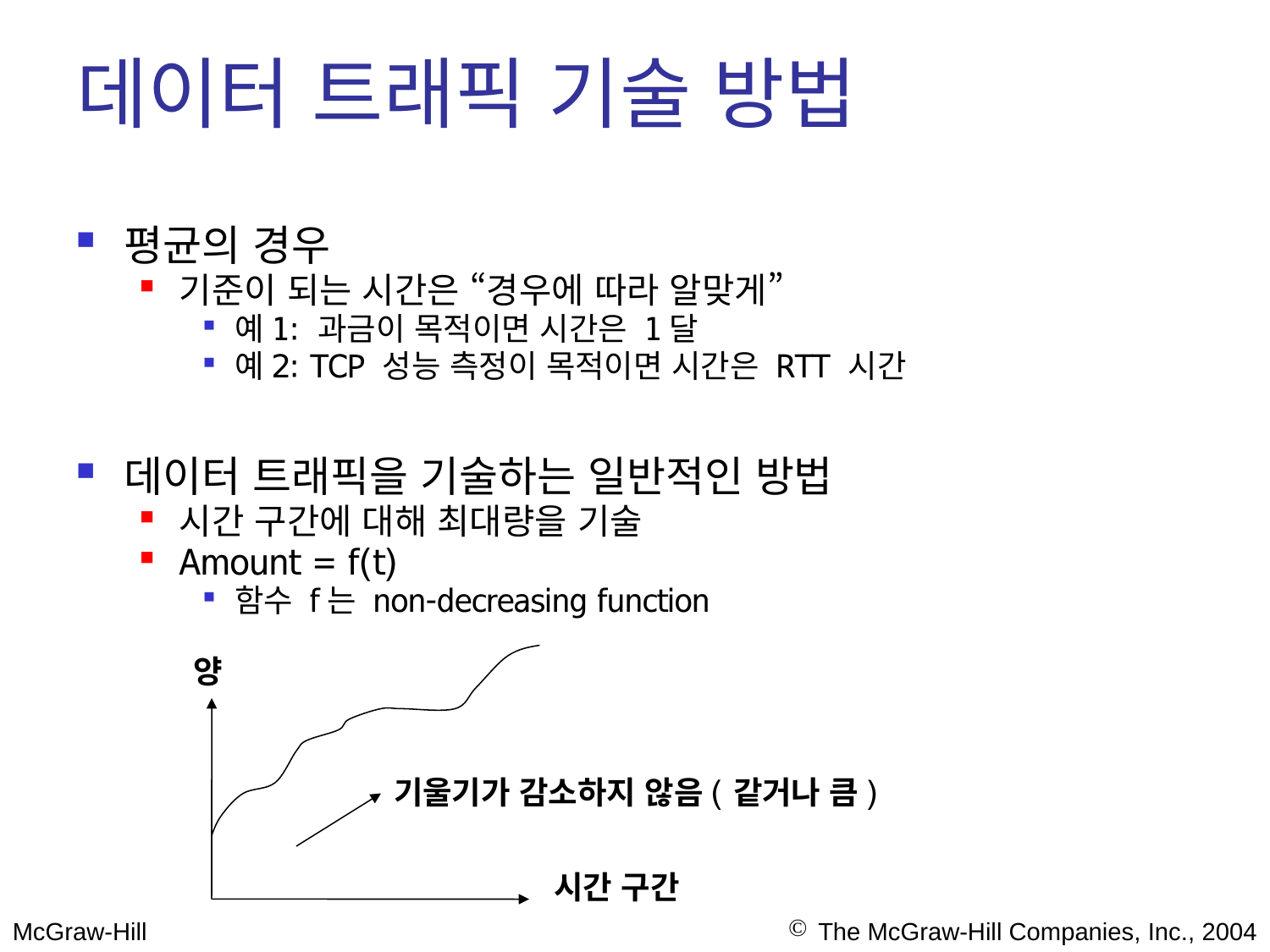

# 데이터 트래픽 기술 방법
평균의 경우
기준이 되는 시간은 “경우에 따라 알맞게”
예1: 과금이 목적이면 시간은 1달
예2: TCP 성능 측정이 목적이면 시간은 RTT 시간

데이터 트래픽을 기술하는 일반적인 방법
시간 구간에 대해 최대량을 기술
Amount = f(t)
함수 f는 non-decreasing function

양

기울기가 감소하지 않음(같거나 큼)

시간 구간